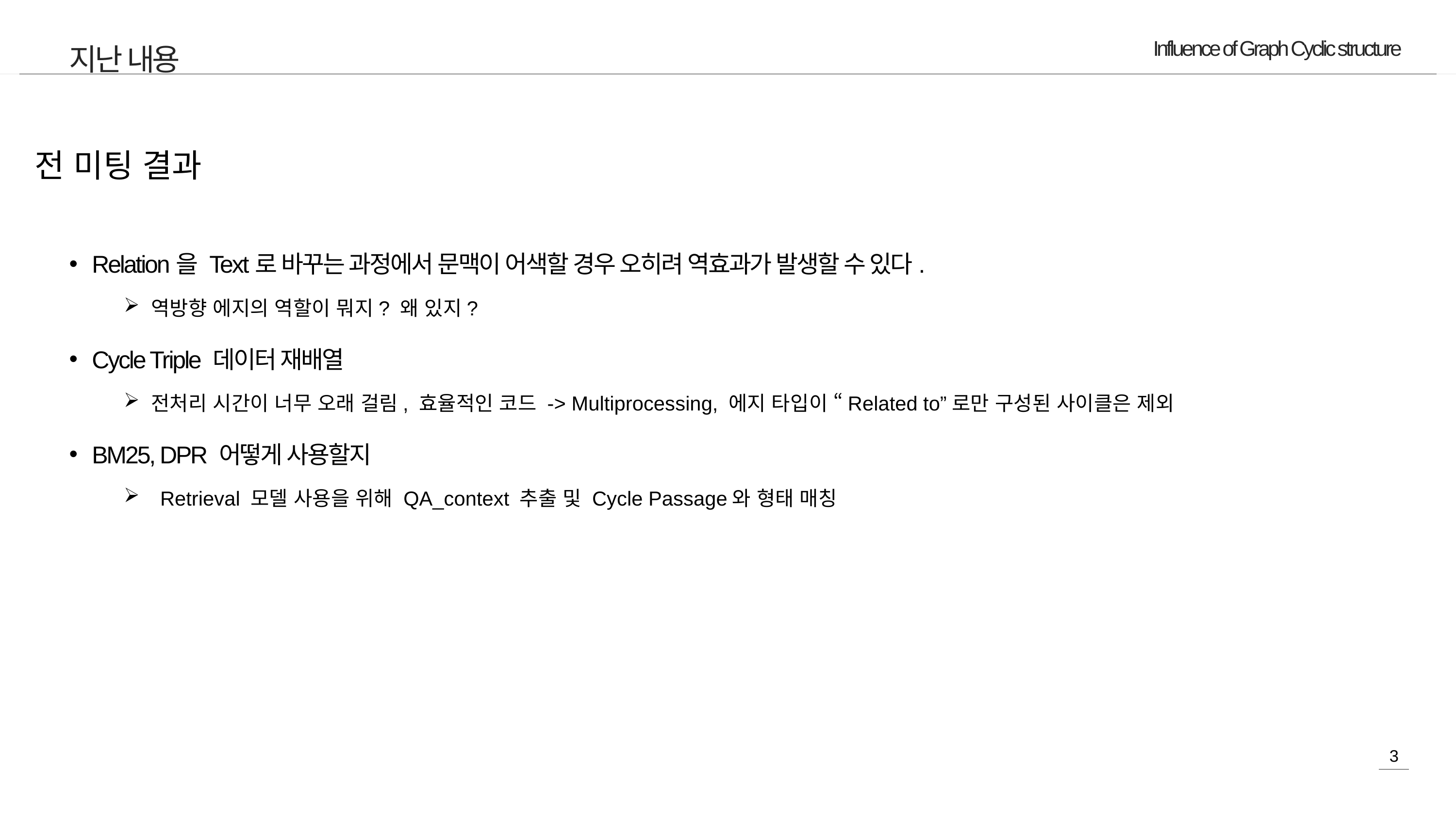

지난 내용
전 미팅 결과
Relation을 Text로 바꾸는 과정에서 문맥이 어색할 경우 오히려 역효과가 발생할 수 있다.
역방향 에지의 역할이 뭐지? 왜 있지?
Cycle Triple 데이터 재배열
전처리 시간이 너무 오래 걸림, 효율적인 코드 -> Multiprocessing, 에지 타입이 “Related to”로만 구성된 사이클은 제외
BM25, DPR 어떻게 사용할지
Retrieval 모델 사용을 위해 QA_context 추출 및 Cycle Passage와 형태 매칭